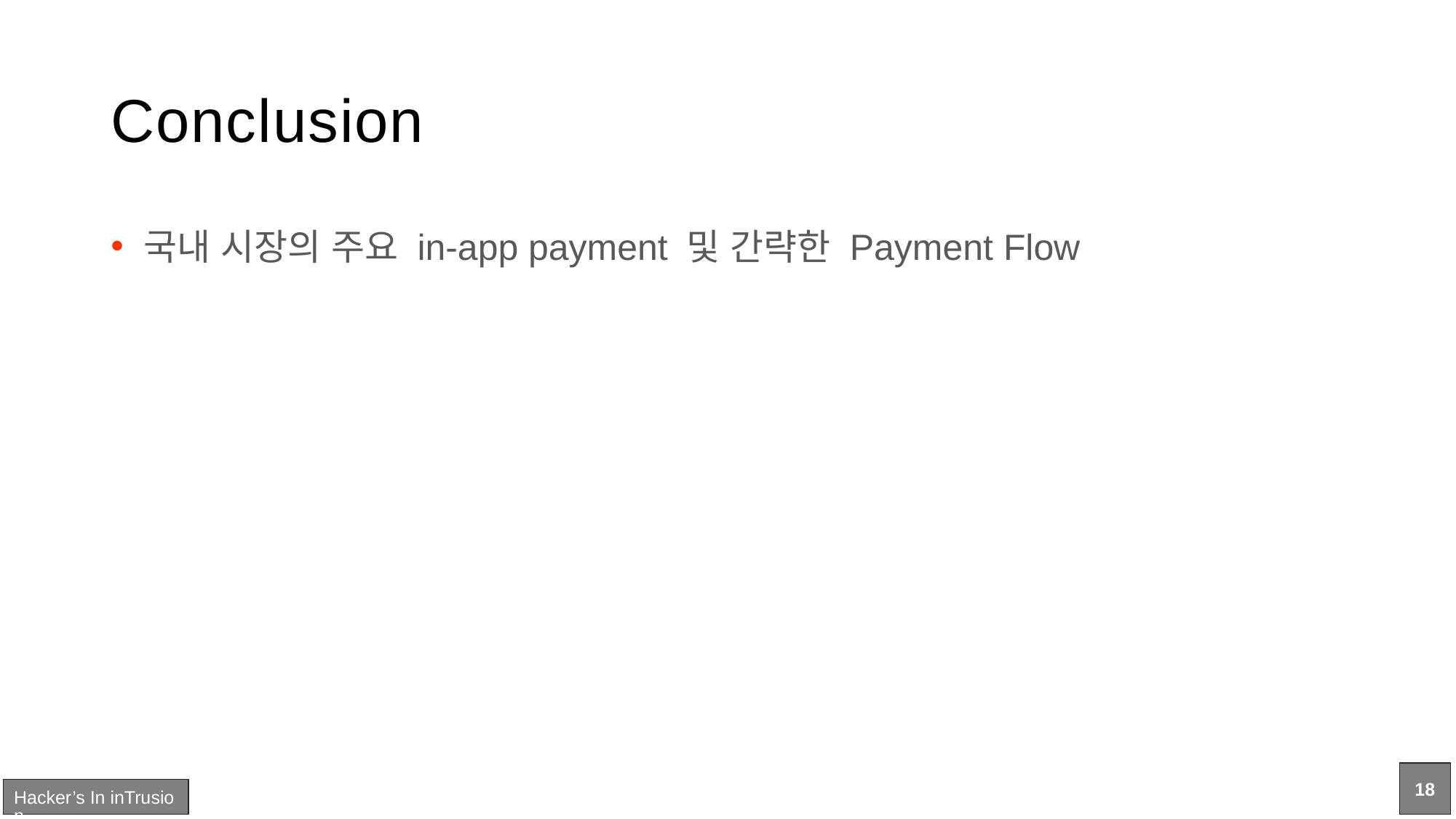

# Conclusion
국내 시장의 주요 in-app payment 및 간략한 Payment Flow

18
Hacker’s In inTrusion